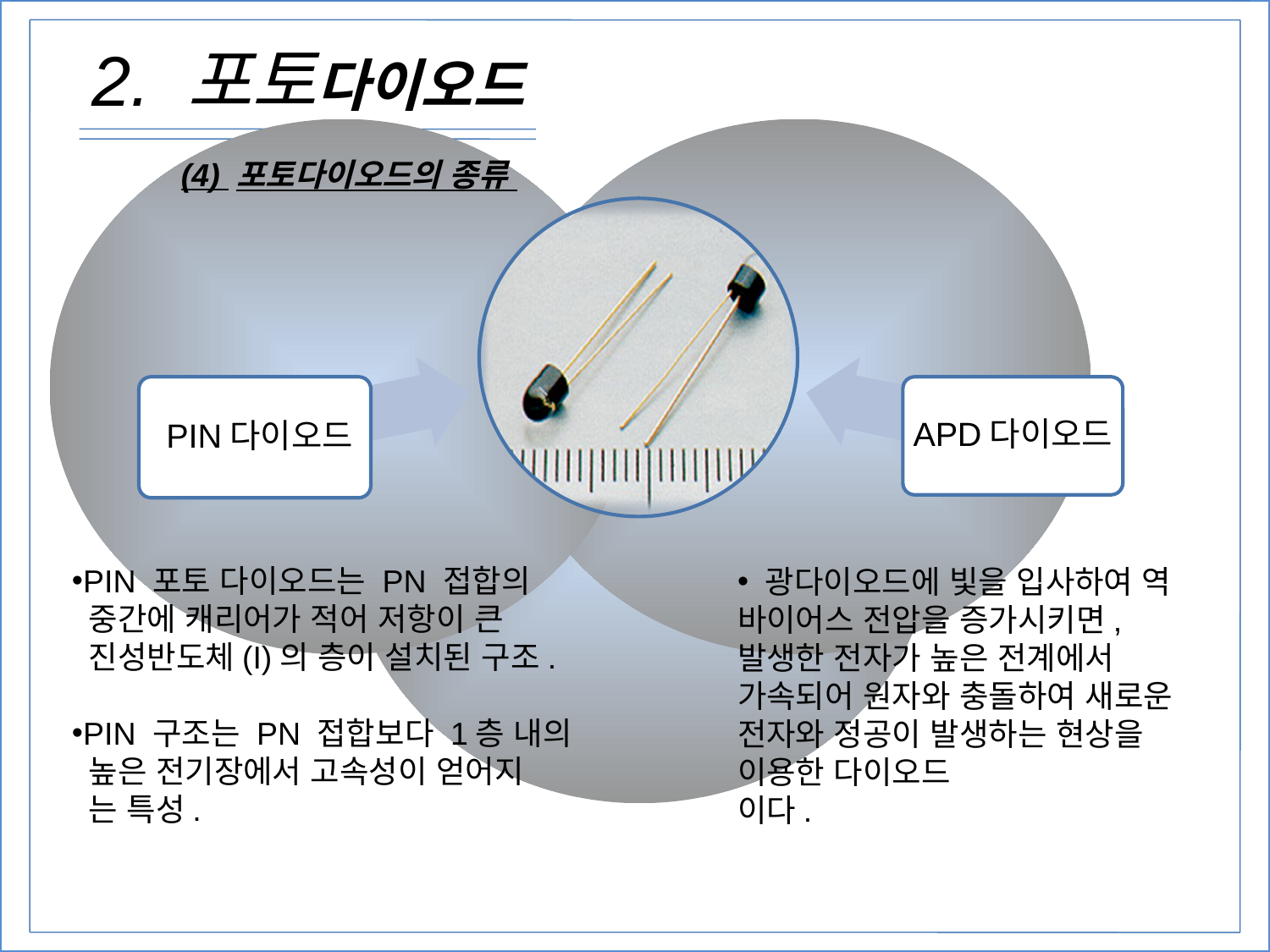

2. 포토다이오드
# \

(4) 포토다이오드의 종류

 PIN다이오드
APD다이오드

PIN 포토 다이오드는 PN 접합의
 중간에 캐리어가 적어 저항이 큰
 진성반도체(I)의 층이 설치된 구조.

PIN 구조는 PN 접합보다 1층 내의
 높은 전기장에서 고속성이 얻어지
 는 특성.

 광다이오드에 빛을 입사하여 역 바이어스 전압을 증가시키면, 발생한 전자가 높은 전계에서 가속되어 원자와 충돌하여 새로운 전자와 정공이 발생하는 현상을 이용한 다이오드
이다.
7